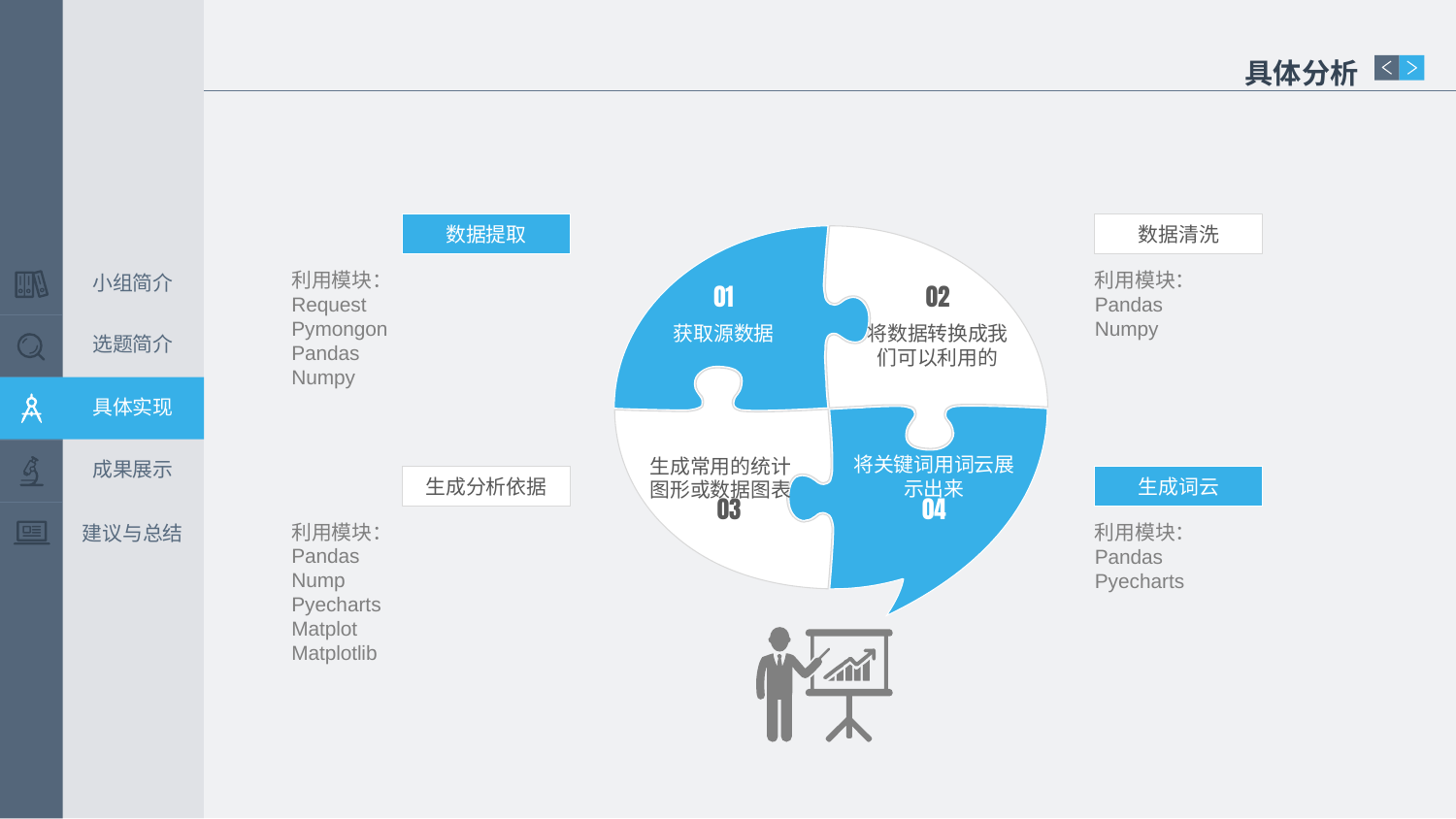

具体分析

数据提取
数据清洗

小组简介
利用模块：
Request
Pymongon
Pandas
Numpy
利用模块：
Pandas
Numpy

01
02
获取源数据
将数据转换成我
们可以利用的
选题简介

具体实现

将关键词用词云展
示出来
生成常用的统计
图形或数据图表
成果展示

生成分析依据
生成词云
03
04
建议与总结
利用模块：
Pandas
Nump
Pyecharts
Matplot
Matplotlib
利用模块：
Pandas
Pyecharts